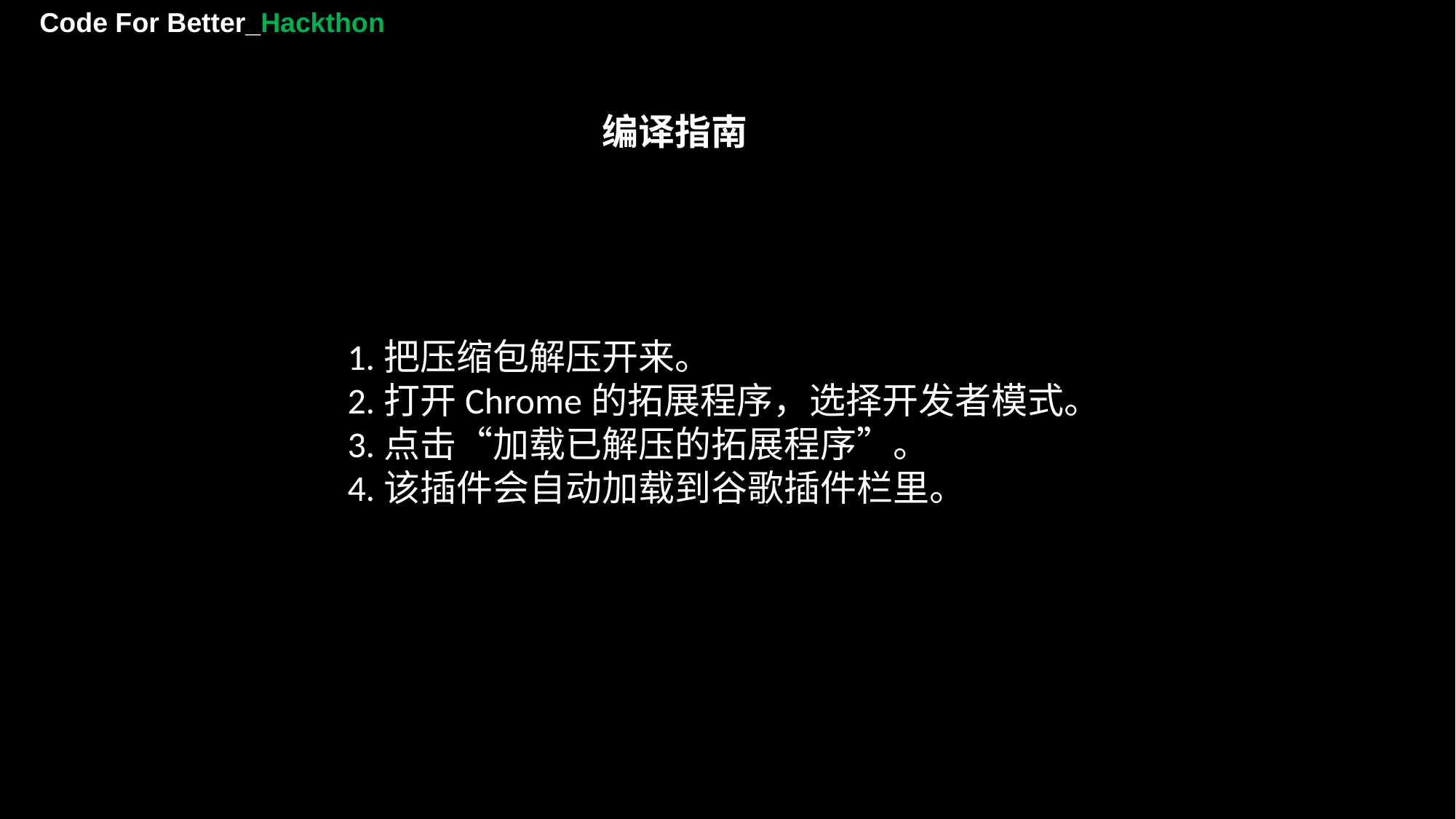

Code For Better_Hackthon
编译指南
1.把压缩包解压开来。
2.打开Chrome的拓展程序，选择开发者模式。
3.点击“加载已解压的拓展程序”。
4.该插件会自动加载到谷歌插件栏里。